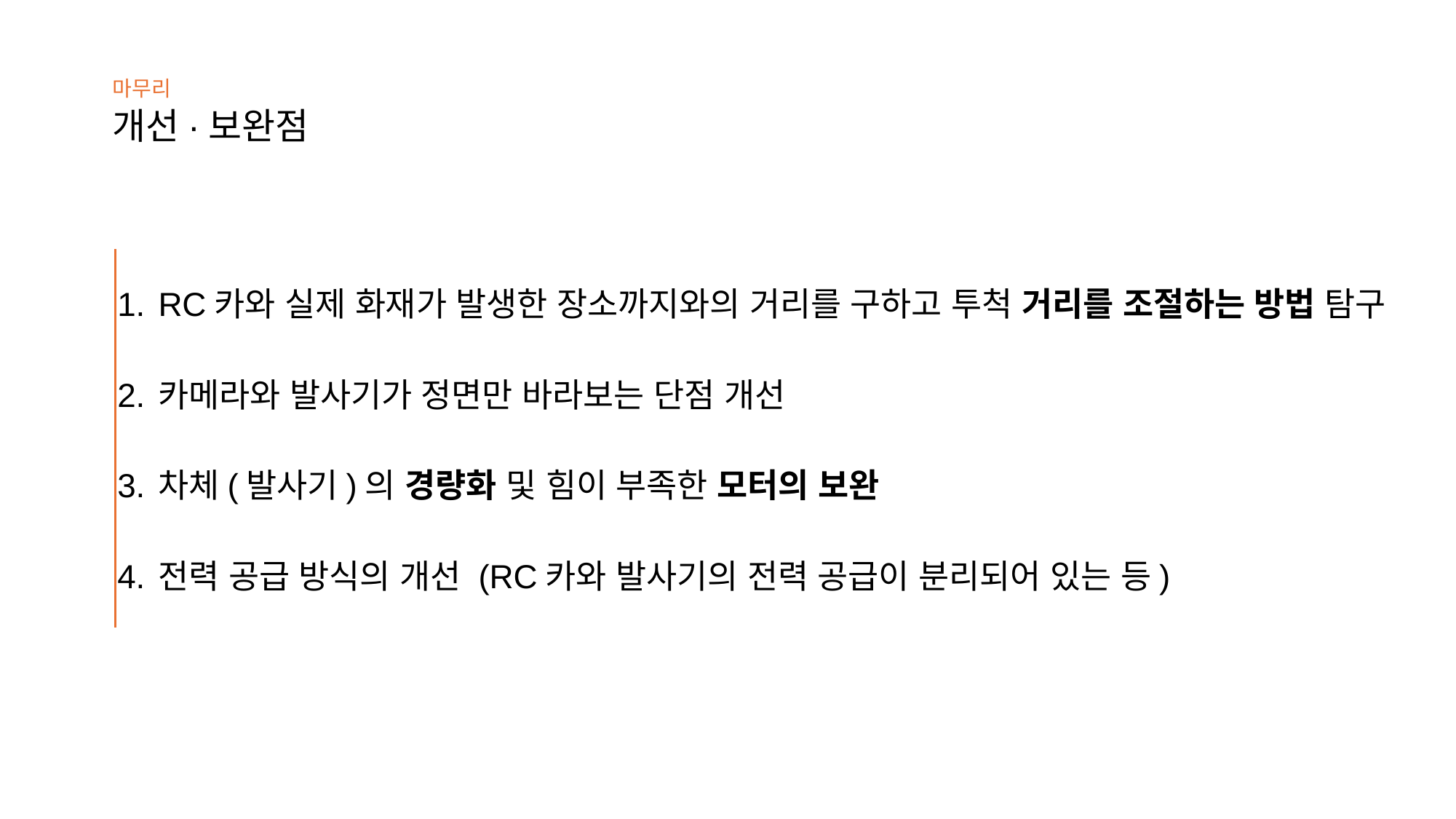

마무리
개선·보완점
RC카와 실제 화재가 발생한 장소까지와의 거리를 구하고 투척 거리를 조절하는 방법 탐구

카메라와 발사기가 정면만 바라보는 단점 개선

차체(발사기)의 경량화 및 힘이 부족한 모터의 보완

전력 공급 방식의 개선 (RC카와 발사기의 전력 공급이 분리되어 있는 등)